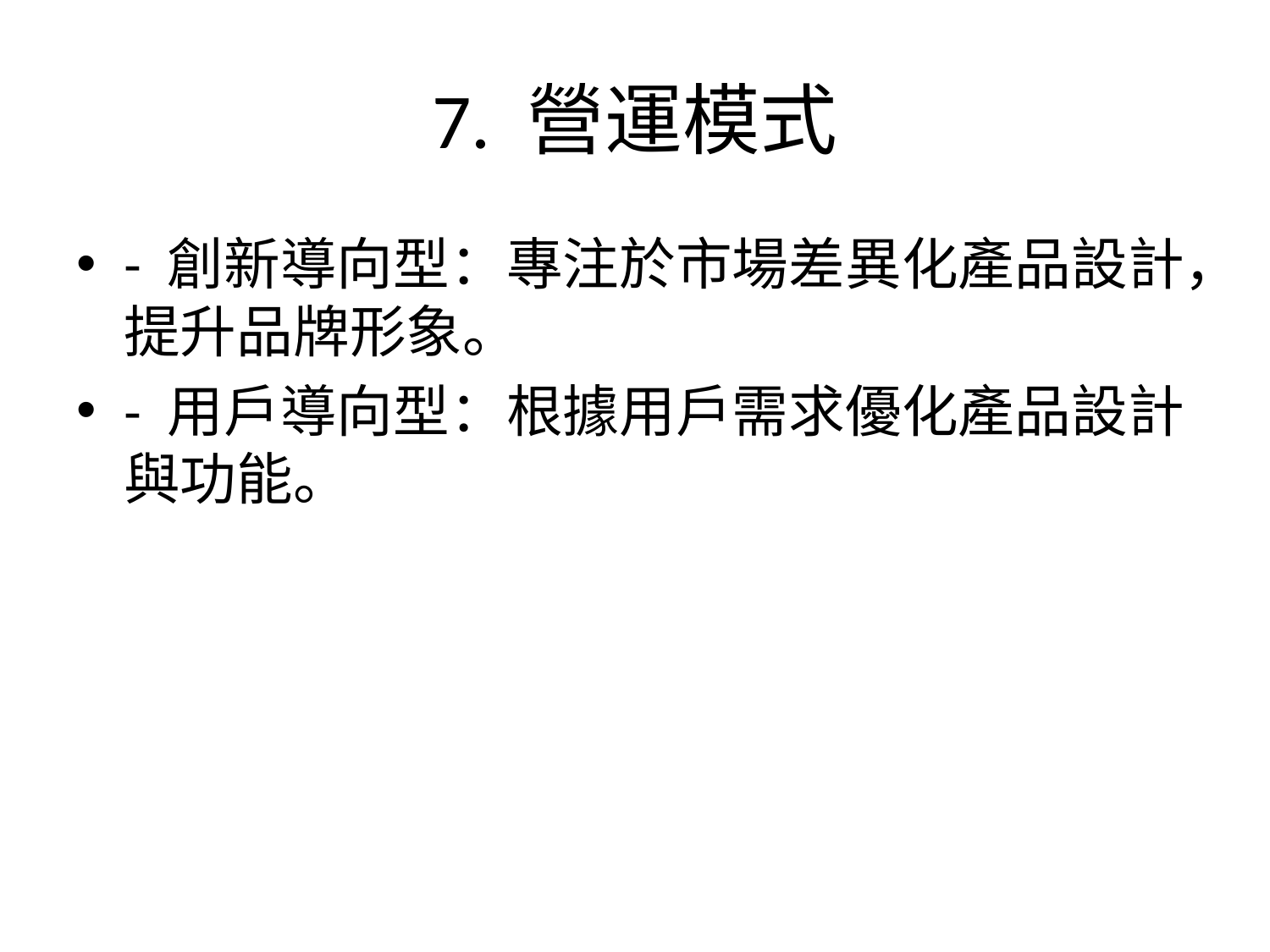

# 7. 營運模式
- 創新導向型：專注於市場差異化產品設計，提升品牌形象。
- 用戶導向型：根據用戶需求優化產品設計與功能。